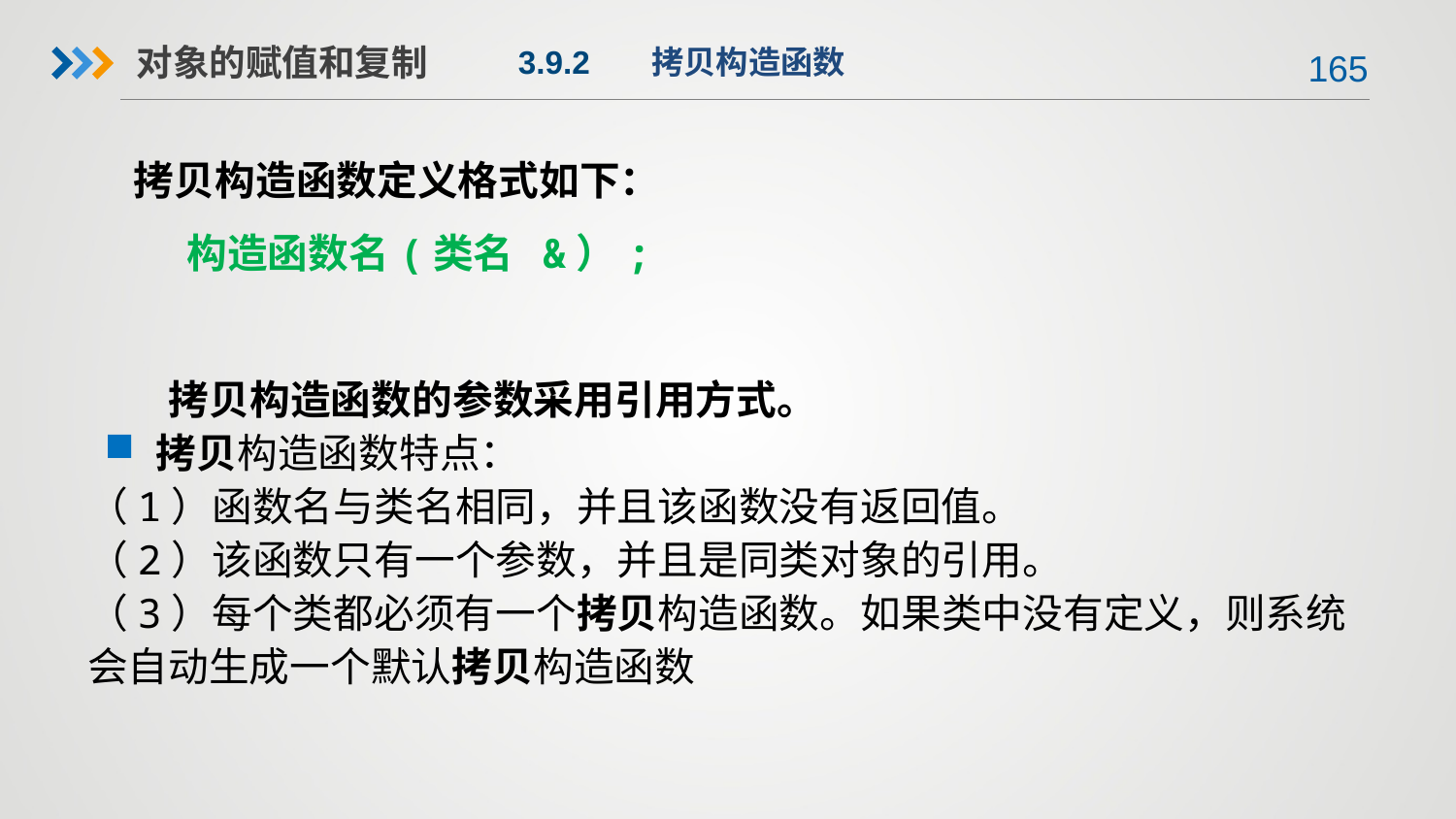

对象的赋值和复制
3.9.2      拷贝构造函数
    拷贝构造函数定义格式如下：
          构造函数名(类名  &）;

        拷贝构造函数的参数采用引用方式。
拷贝构造函数特点：
（1）函数名与类名相同，并且该函数没有返回值。
（2）该函数只有一个参数，并且是同类对象的引用。
（3）每个类都必须有一个拷贝构造函数。如果类中没有定义，则系统会自动生成一个默认拷贝构造函数